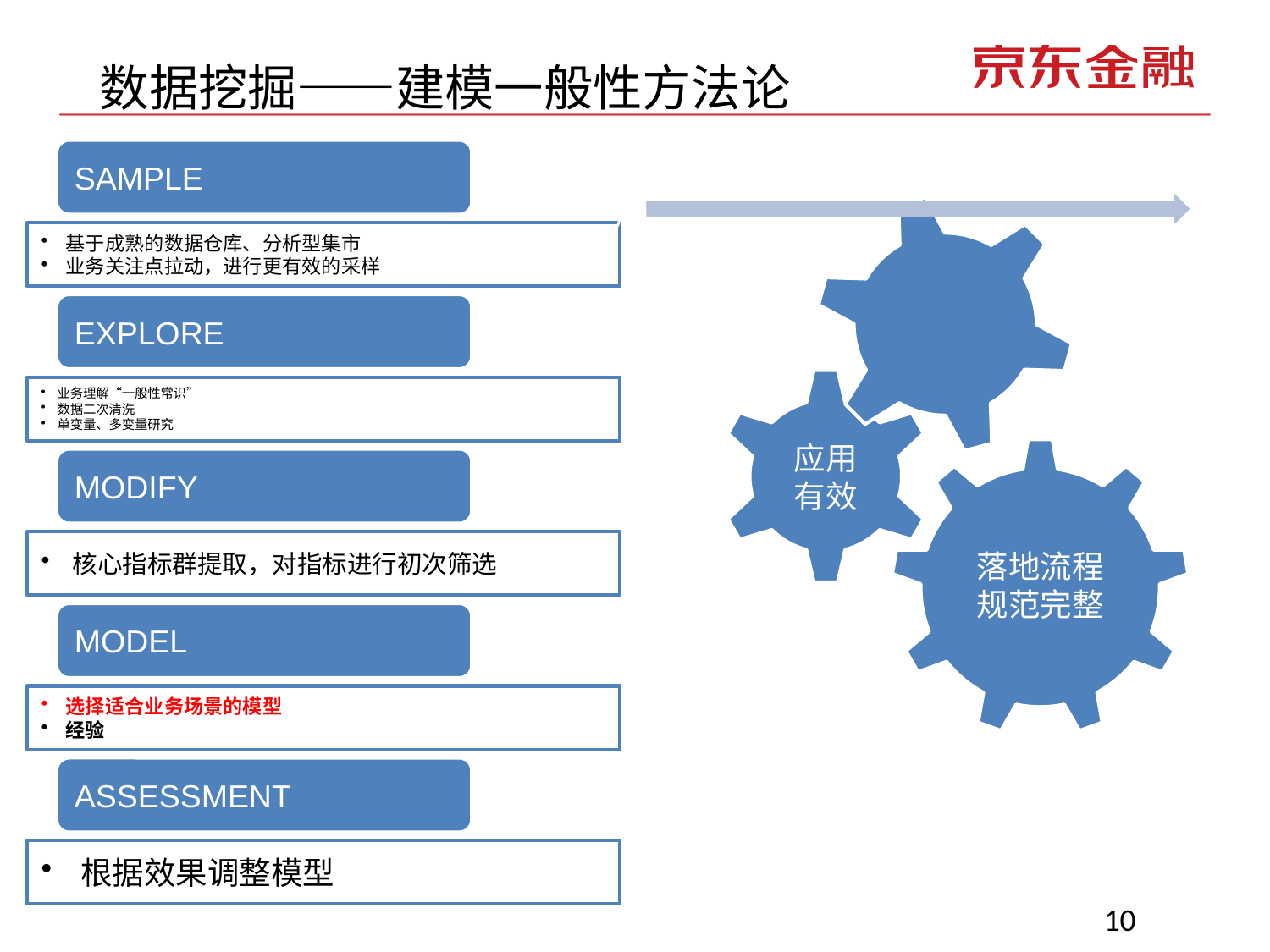

# 数据挖掘——建模一般性方法论
SAMPLE
EXPLORE
MODIFY
基于成熟的数据仓库、分析型集市
业务关注点拉动，进行更有效的采样
业务理解“一般性常识”
核心指标群提取，对指标进行初次筛选
MODEL
选择适合业务场景的模型
数据二次清洗
单变量、多变量研究
ASSESSMENT
经验
根据效果调整模型

落地流程规范完整
模型成熟
应用有效
10